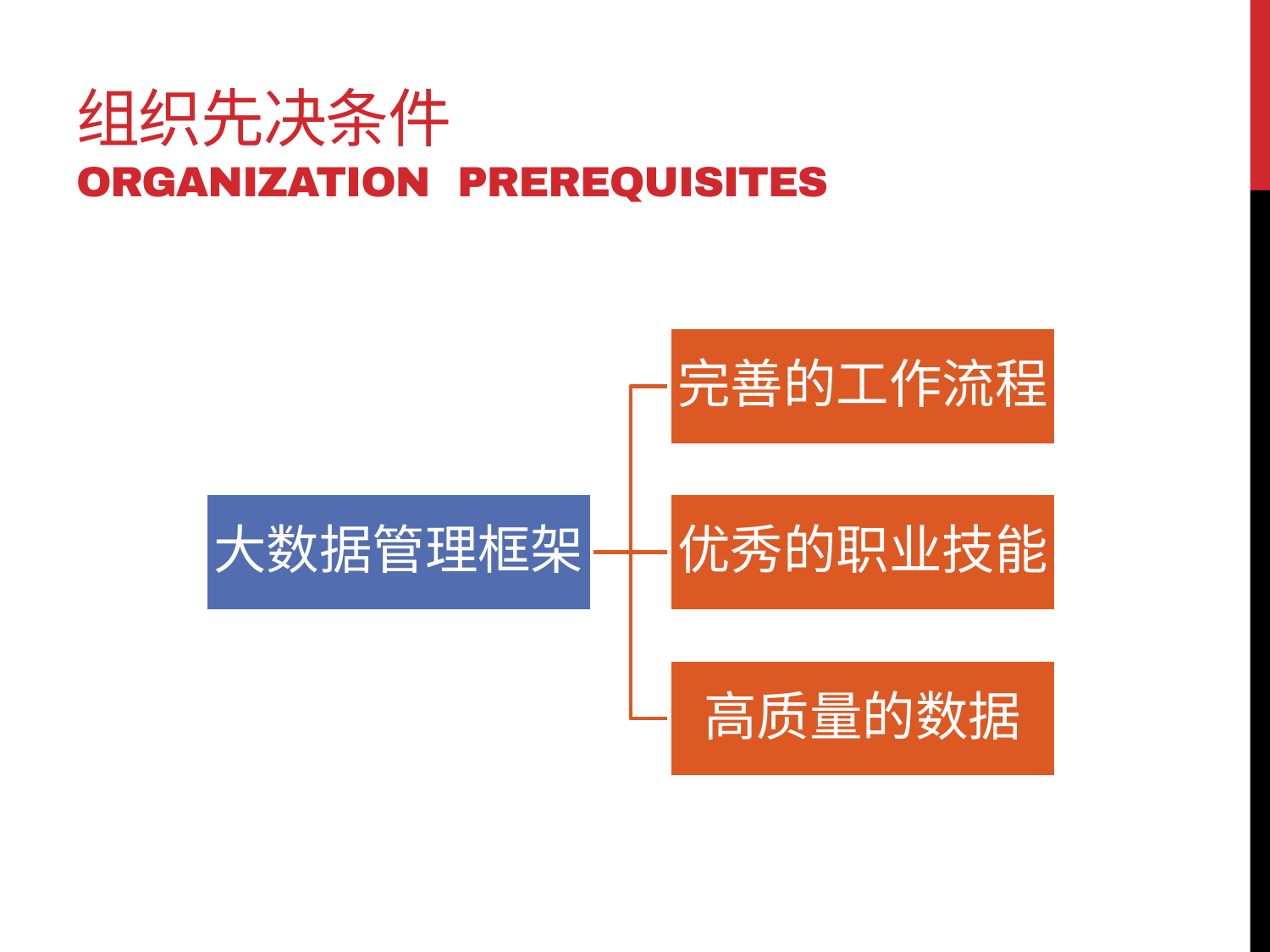

# 组织先决条件 Organization	Prerequisites
大数据管理框架
完善的工作流程
优秀的职业技能
高质量的数据